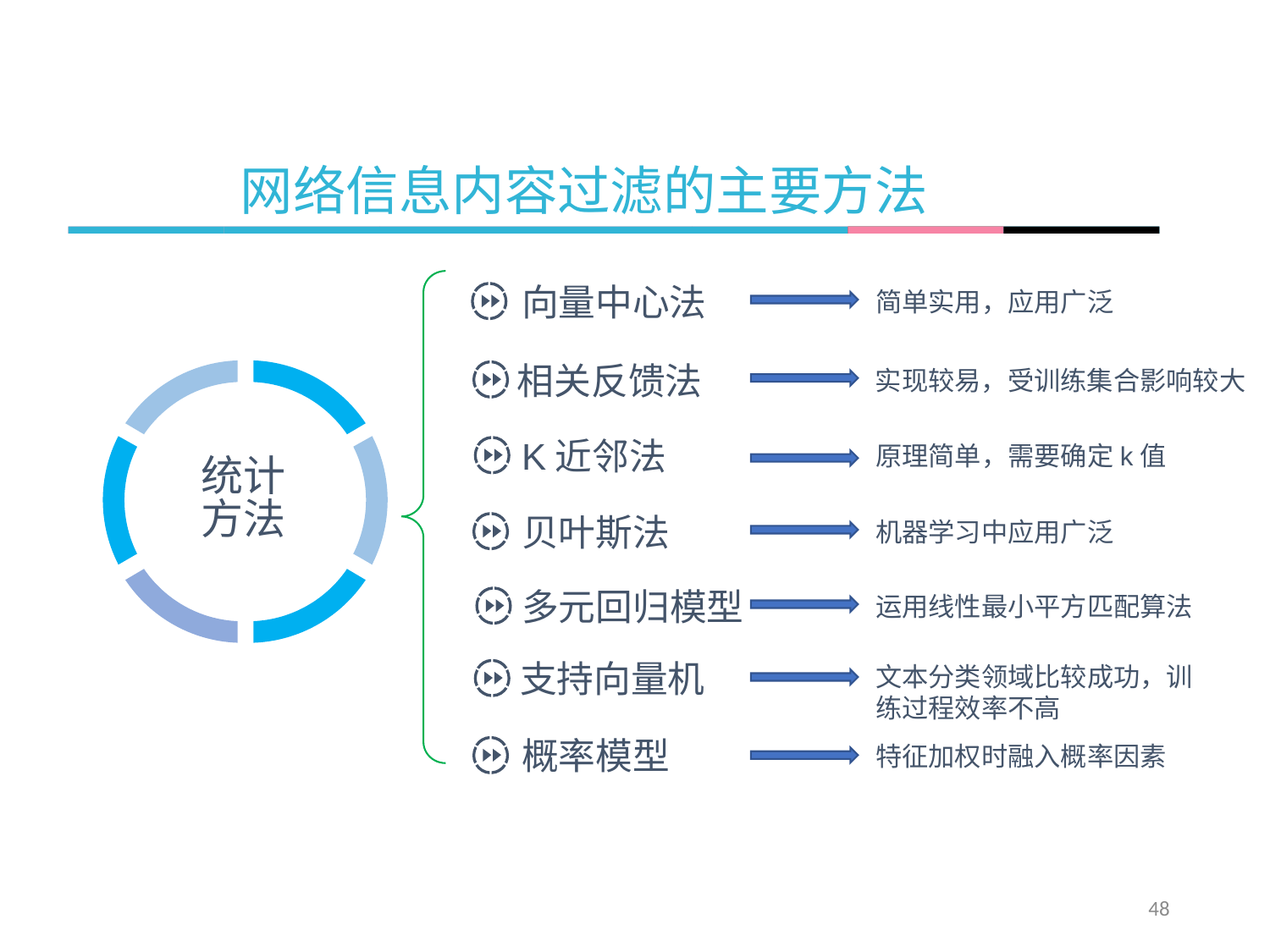

网络信息内容过滤的主要方法

向量中心法
简单实用，应用广泛

相关反馈法
实现较易，受训练集合影响较大

K近邻法
原理简单，需要确定k值

统计方法

贝叶斯法
机器学习中应用广泛

多元回归模型
运用线性最小平方匹配算法

支持向量机
文本分类领域比较成功，训练过程效率不高

概率模型
特征加权时融入概率因素

48